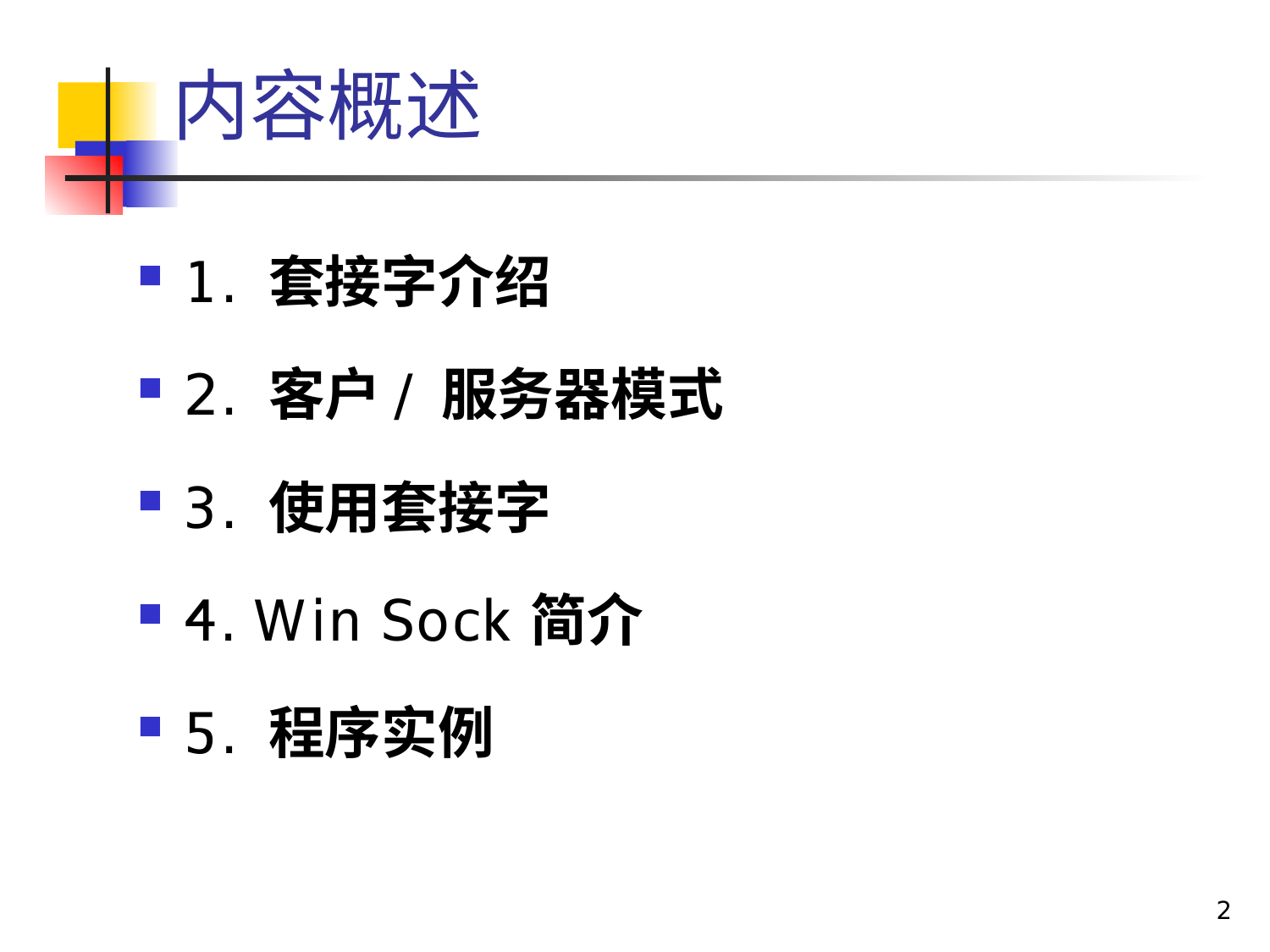

# 内容概述
1. 套接字介绍
2. 客户/服务器模式
3. 使用套接字
4. Win Sock简介
5. 程序实例
2